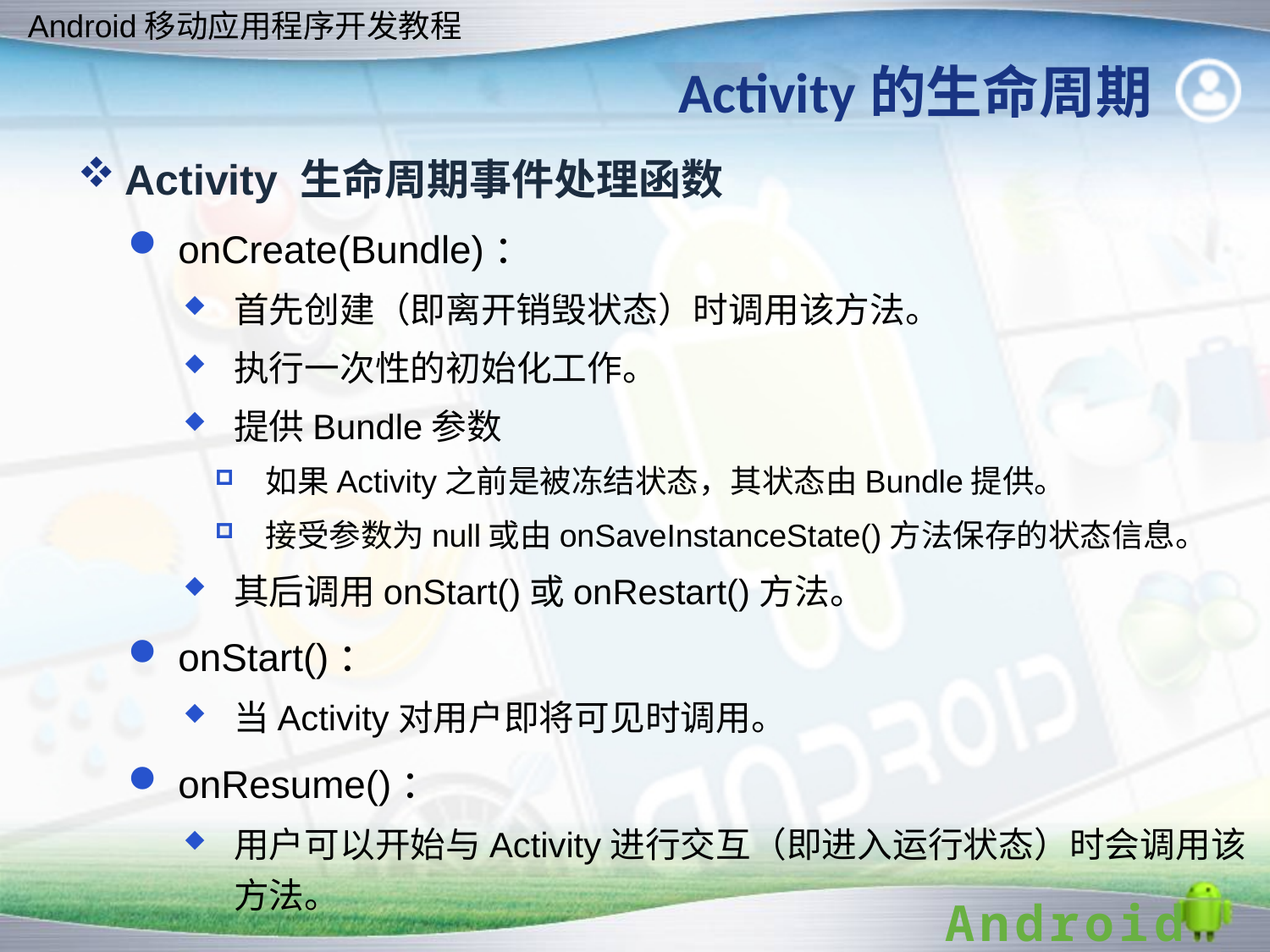

# Activity的生命周期
Activity 生命周期事件处理函数
onCreate(Bundle)：
首先创建（即离开销毁状态）时调用该方法。
执行一次性的初始化工作。
提供Bundle参数
如果Activity之前是被冻结状态，其状态由Bundle提供。
接受参数为null或由onSaveInstanceState()方法保存的状态信息。
其后调用onStart()或onRestart()方法。
onStart()：
当Activity对用户即将可见时调用。
onResume()：
用户可以开始与Activity进行交互（即进入运行状态）时会调用该方法。